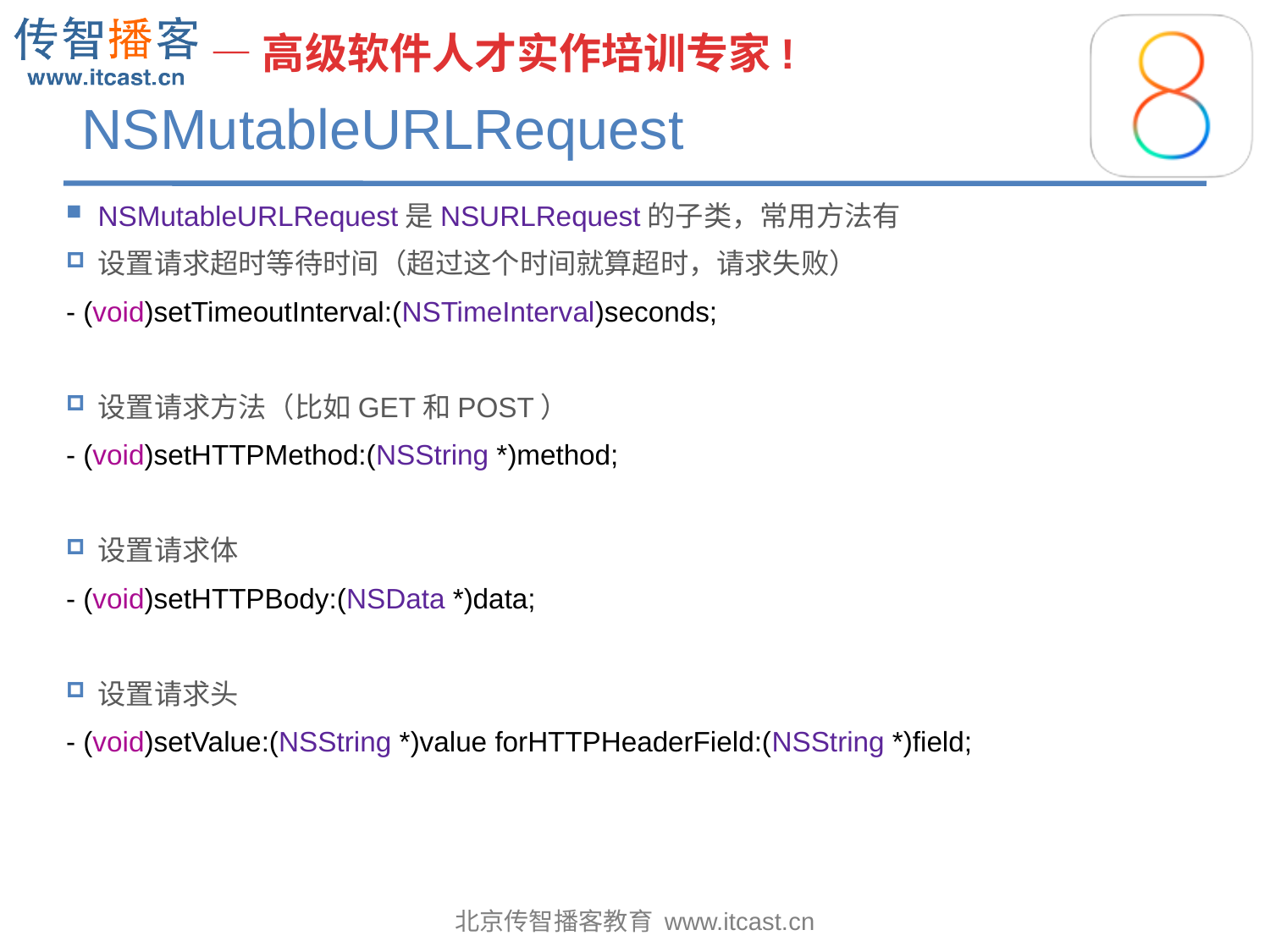

# NSMutableURLRequest
NSMutableURLRequest是NSURLRequest的子类，常用方法有
设置请求超时等待时间（超过这个时间就算超时，请求失败）
- (void)setTimeoutInterval:(NSTimeInterval)seconds;

设置请求方法（比如GET和POST）
- (void)setHTTPMethod:(NSString *)method;

设置请求体
- (void)setHTTPBody:(NSData *)data;

设置请求头
- (void)setValue:(NSString *)value forHTTPHeaderField:(NSString *)field;